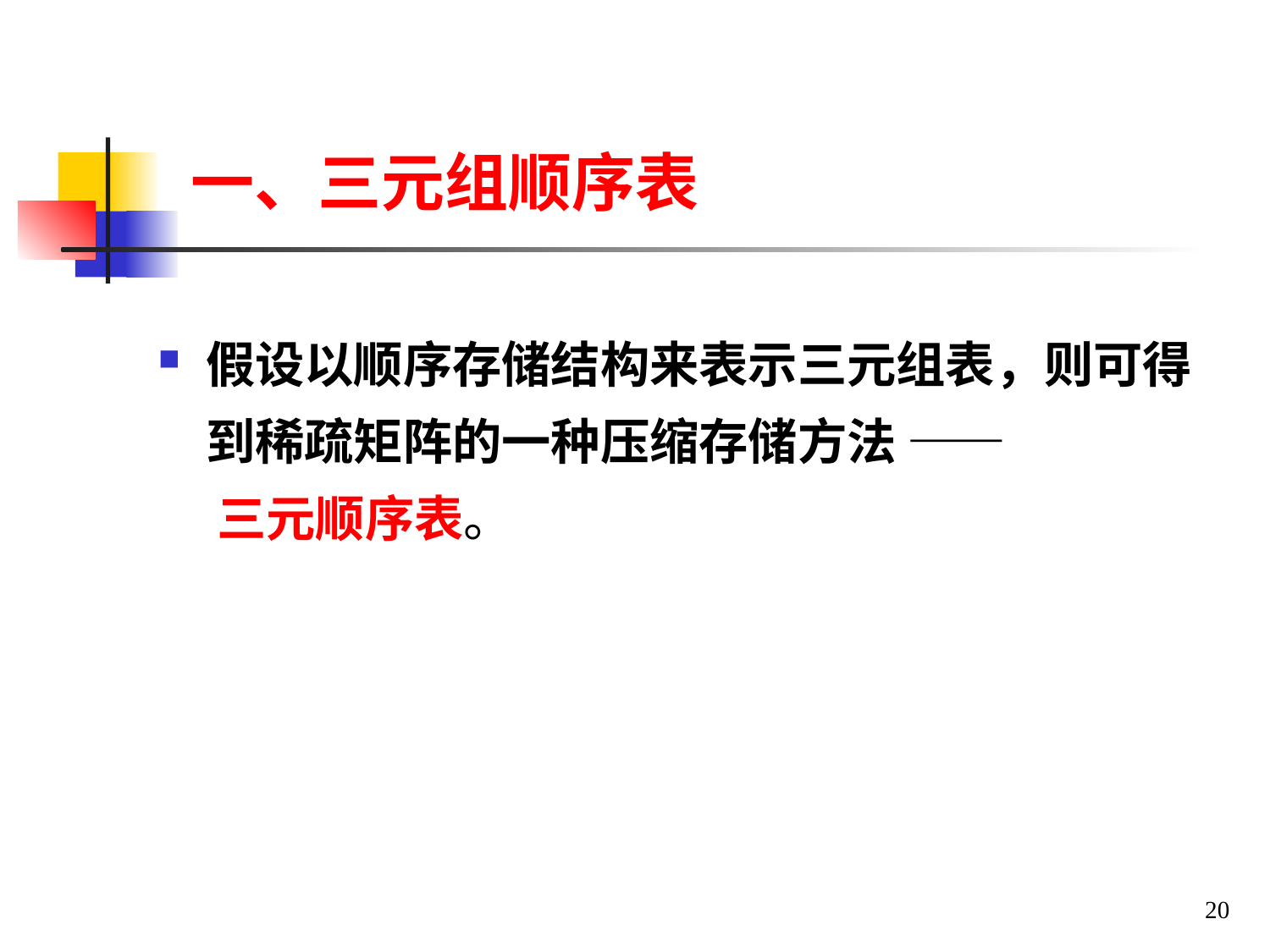

一、三元组顺序表
# 假设以顺序存储结构来表示三元组表，则可得到稀疏矩阵的一种压缩存储方法 —— 三元顺序表。

20